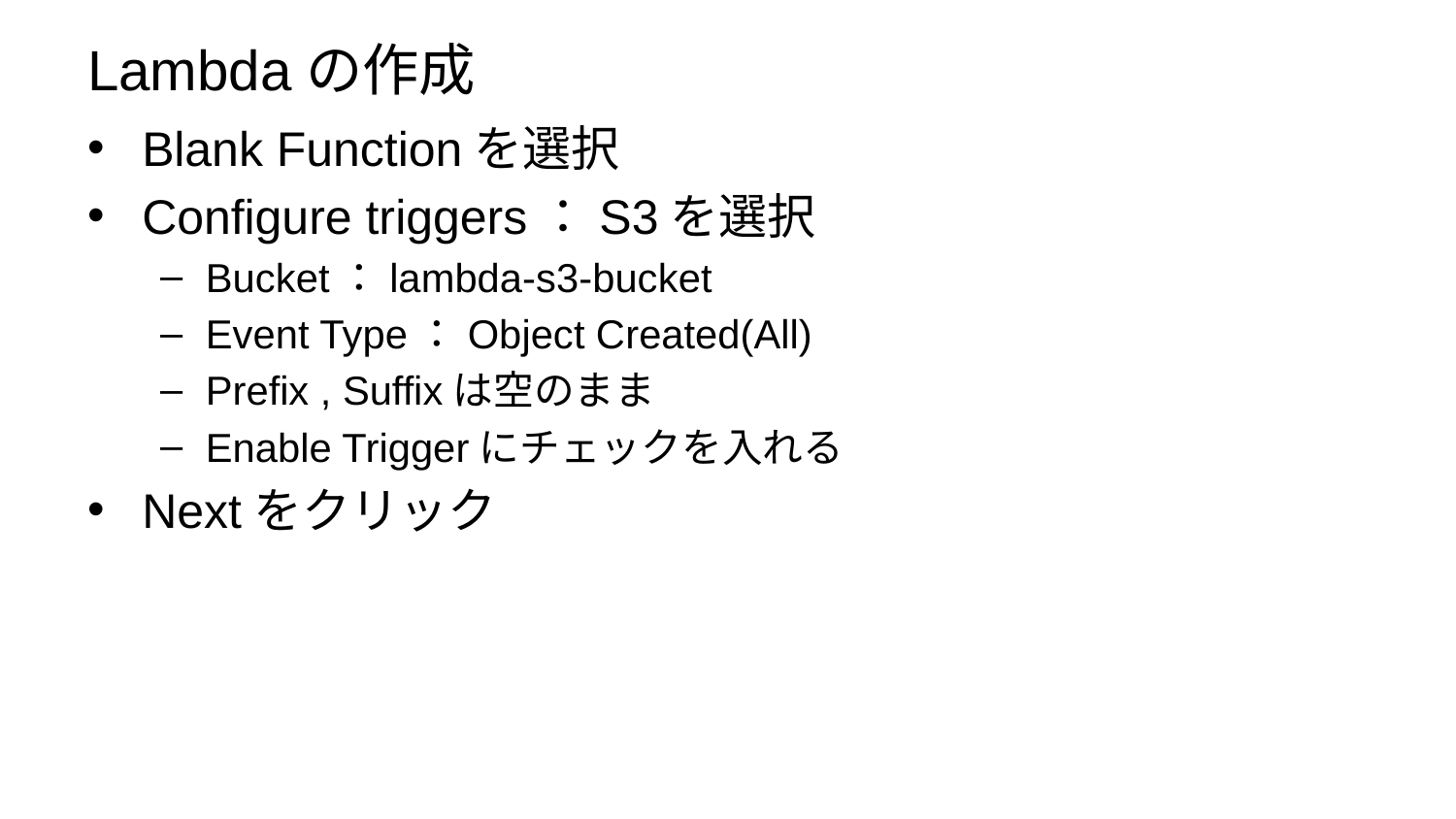

# Lambdaの作成
Blank Functionを選択
Configure triggers：S3を選択
Bucket：lambda-s3-bucket
Event Type：Object Created(All)
Prefix , Suffixは空のまま
Enable Triggerにチェックを入れる
Nextをクリック